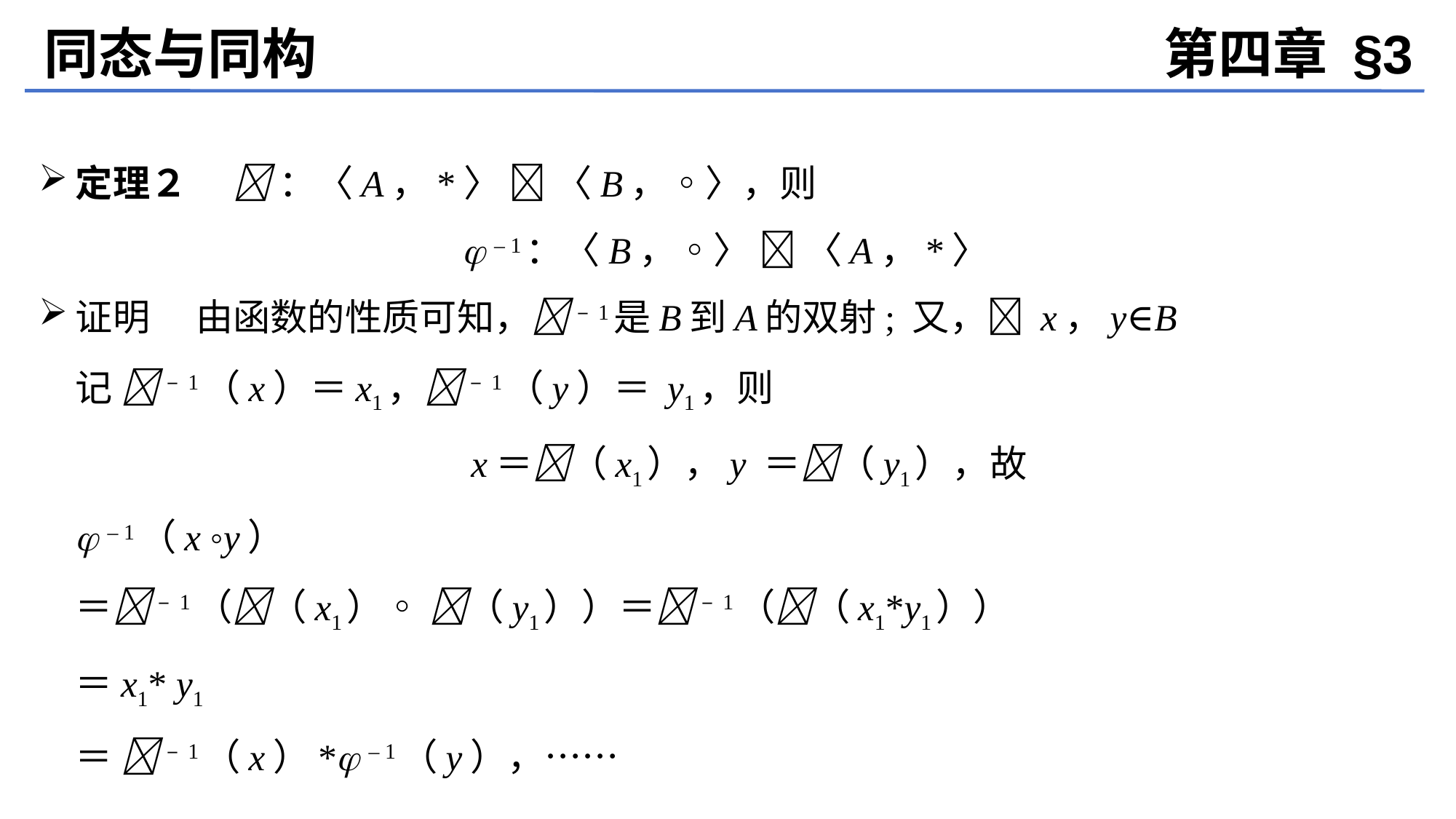

同态与同构
第四章 §3
定理２　 ϕ ：〈A，*〉 ≅ 〈B，◦〉，则
ϕ – 1：〈B，◦〉 ≅ 〈A，*〉
证明　 由函数的性质可知，ϕ – 1是B到A的双射; 又，∀ x，y∈B
	记 ϕ – 1（x）＝x1，ϕ – 1（y）＝ y1，则
	 x＝ϕ（x1），y ＝ϕ（y1），故
	ϕ – 1（x ◦y）
	＝ϕ – 1（ϕ（x1）◦ ϕ（y1））＝ϕ – 1（ϕ（x1*y1））
	＝x1* y1
	＝ ϕ – 1（x）*ϕ – 1（y），……